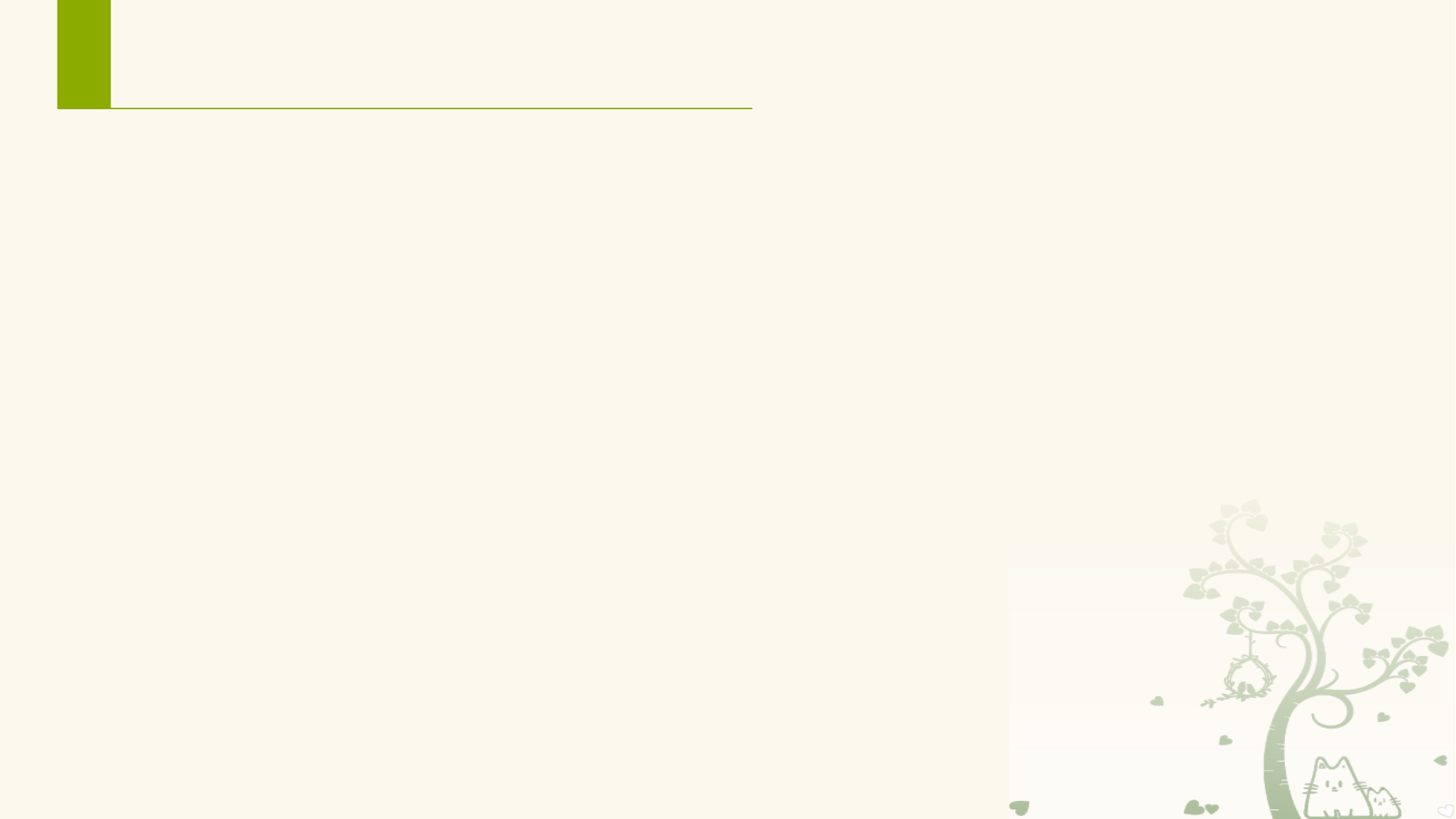

# Android主线程和子线程
主线程
UI线程，负责处理与UI相关的事件，并把事件分发到对应的组件进行处理。
应用首次启动时，Android会启动一个Linux进程和一个主线程。
Android UI操作必须在UI线程中执行。由于Android的UI是单线程(Single-threaded)的，当其任务繁重时，则需要其他线程来进行配合工作。
子线程
非UI线程即为子线程，子线程一般都是后台线程。
运用子线程的场合：进行数据、系统等其他非UI的操作或者把所有运行慢的、耗时的操作移出主线程，放到子线程中。
通常，子线程需要开发人员对其进行定义、启动、终止等操作控制。